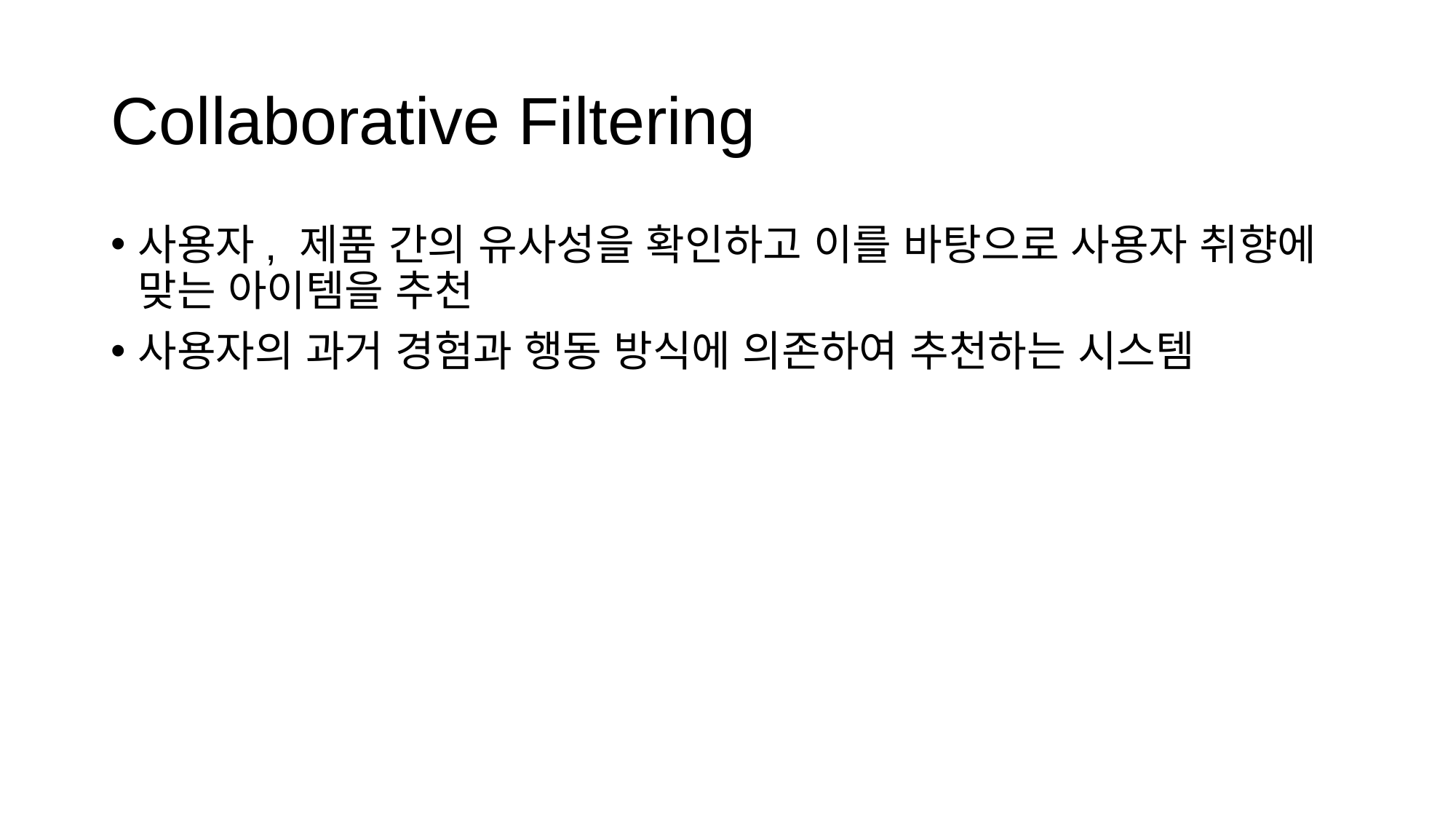

# Collaborative Filtering
사용자, 제품 간의 유사성을 확인하고 이를 바탕으로 사용자 취향에 맞는 아이템을 추천
사용자의 과거 경험과 행동 방식에 의존하여 추천하는 시스템